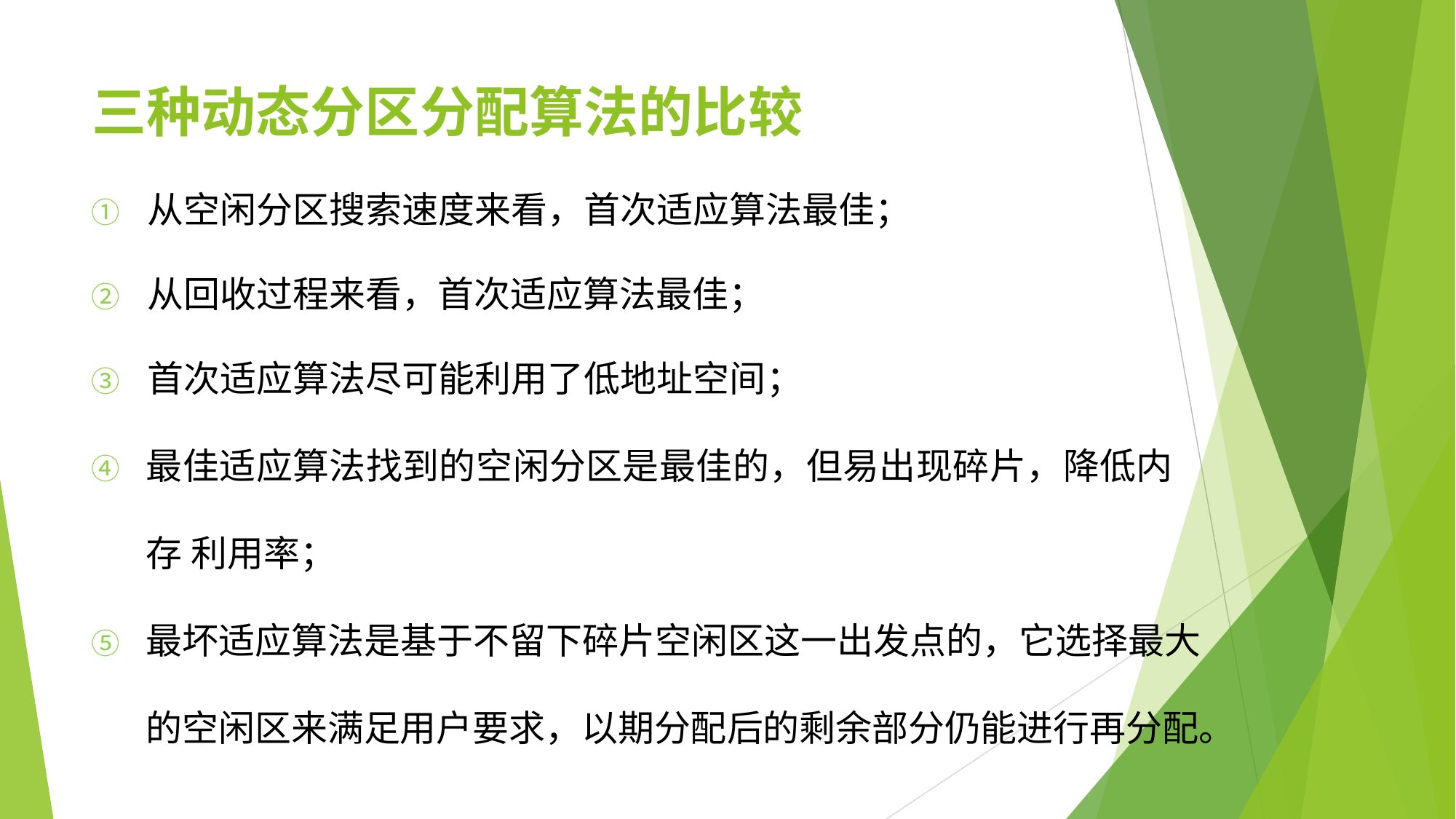

# 三种动态分区分配算法的比较
①	从空闲分区搜索速度来看，首次适应算法最佳；

②	从回收过程来看，首次适应算法最佳；

③	首次适应算法尽可能利用了低地址空间；
④	最佳适应算法找到的空闲分区是最佳的，但易出现碎片，降低内存 利用率；
⑤	最坏适应算法是基于不留下碎片空闲区这一出发点的，它选择最大  的空闲区来满足用户要求，以期分配后的剩余部分仍能进行再分配。